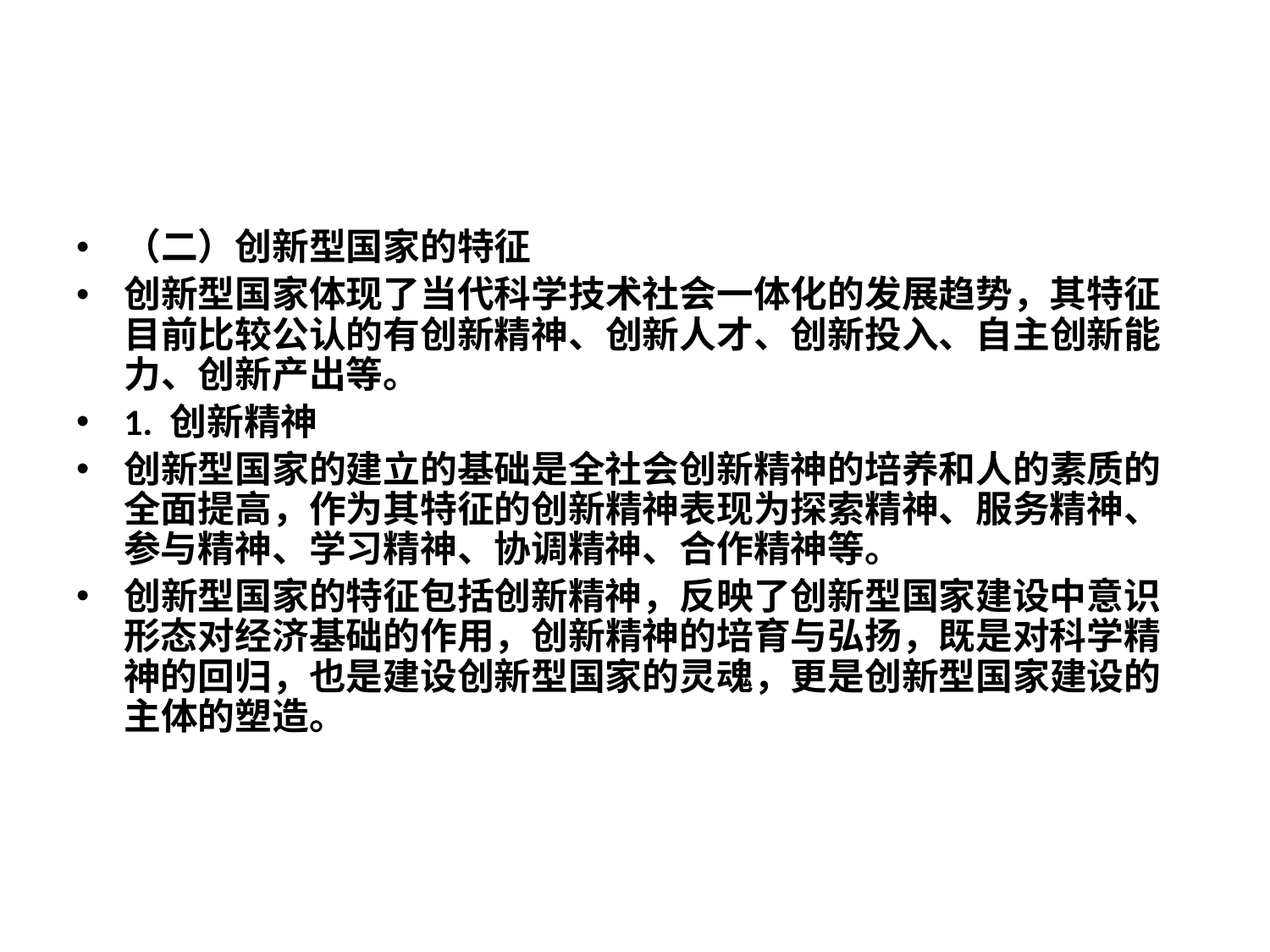

（二）创新型国家的特征
创新型国家体现了当代科学技术社会一体化的发展趋势，其特征目前比较公认的有创新精神、创新人才、创新投入、自主创新能力、创新产出等。
1. 创新精神
创新型国家的建立的基础是全社会创新精神的培养和人的素质的全面提高，作为其特征的创新精神表现为探索精神、服务精神、参与精神、学习精神、协调精神、合作精神等。
创新型国家的特征包括创新精神，反映了创新型国家建设中意识形态对经济基础的作用，创新精神的培育与弘扬，既是对科学精神的回归，也是建设创新型国家的灵魂，更是创新型国家建设的主体的塑造。